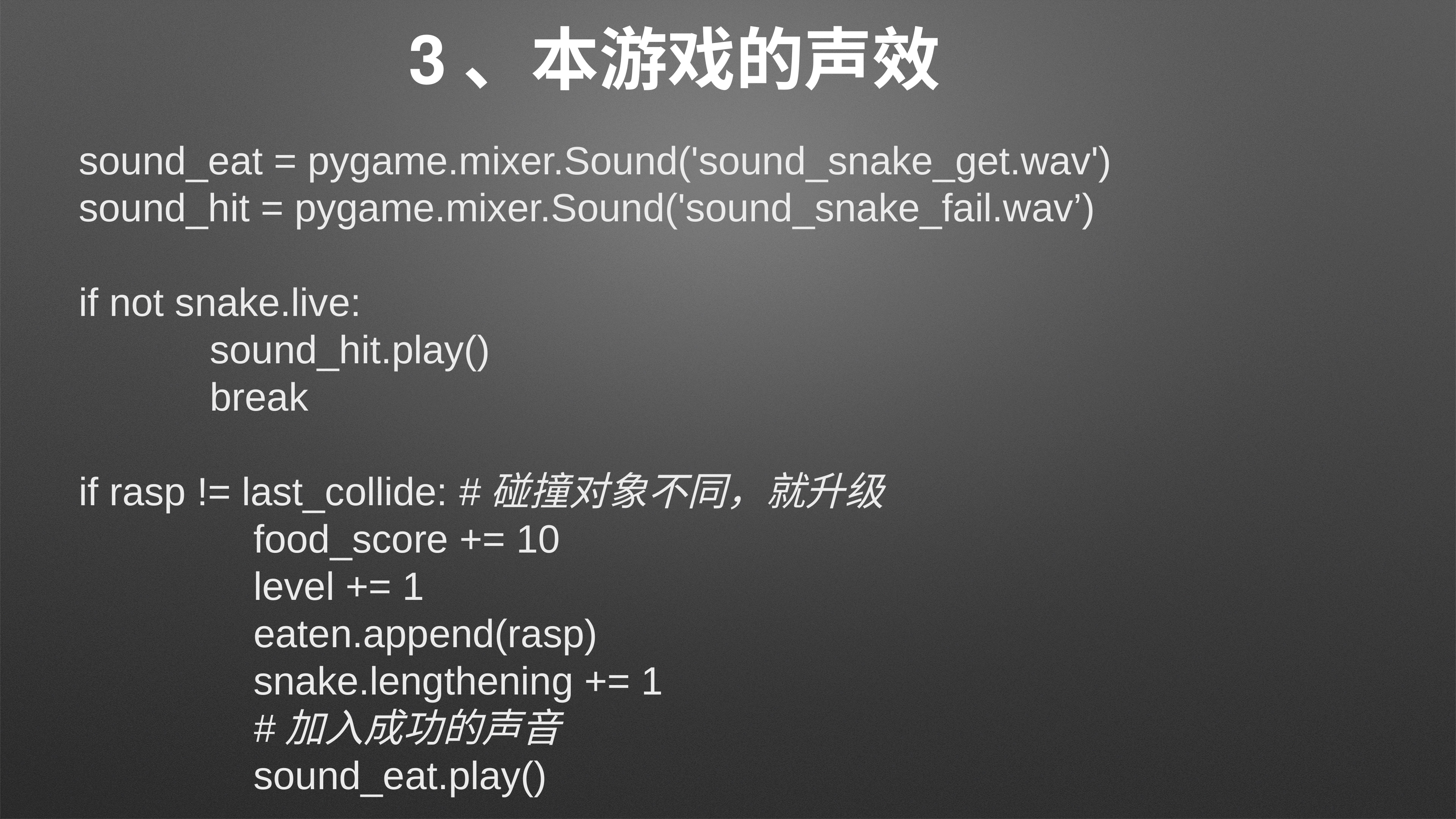

# 3、本游戏的声效
sound_eat = pygame.mixer.Sound('sound_snake_get.wav')
sound_hit = pygame.mixer.Sound('sound_snake_fail.wav’)

if not snake.live:
            sound_hit.play()
            break

if rasp != last_collide: #碰撞对象不同，就升级
                food_score += 10
                level += 1
                eaten.append(rasp)
                snake.lengthening += 1
                #加入成功的声音
                sound_eat.play()